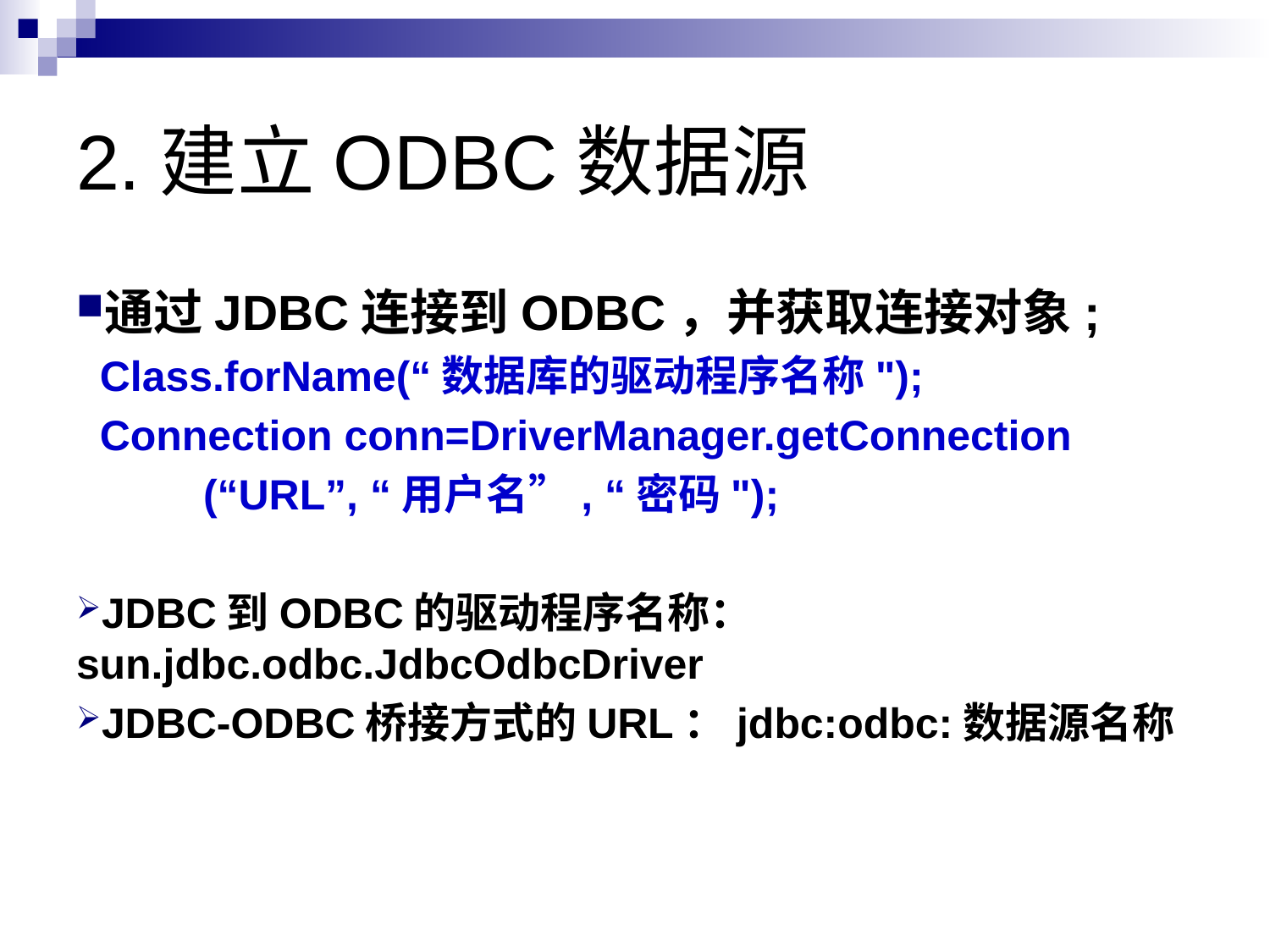

# 2.建立ODBC数据源
通过JDBC连接到ODBC，并获取连接对象;
  Class.forName(“数据库的驱动程序名称");
  Connection conn=DriverManager.getConnection
	(“URL”, “用户名”, “密码");

JDBC到ODBC的驱动程序名称： 	sun.jdbc.odbc.JdbcOdbcDriver
JDBC-ODBC桥接方式的URL：jdbc:odbc:数据源名称
9